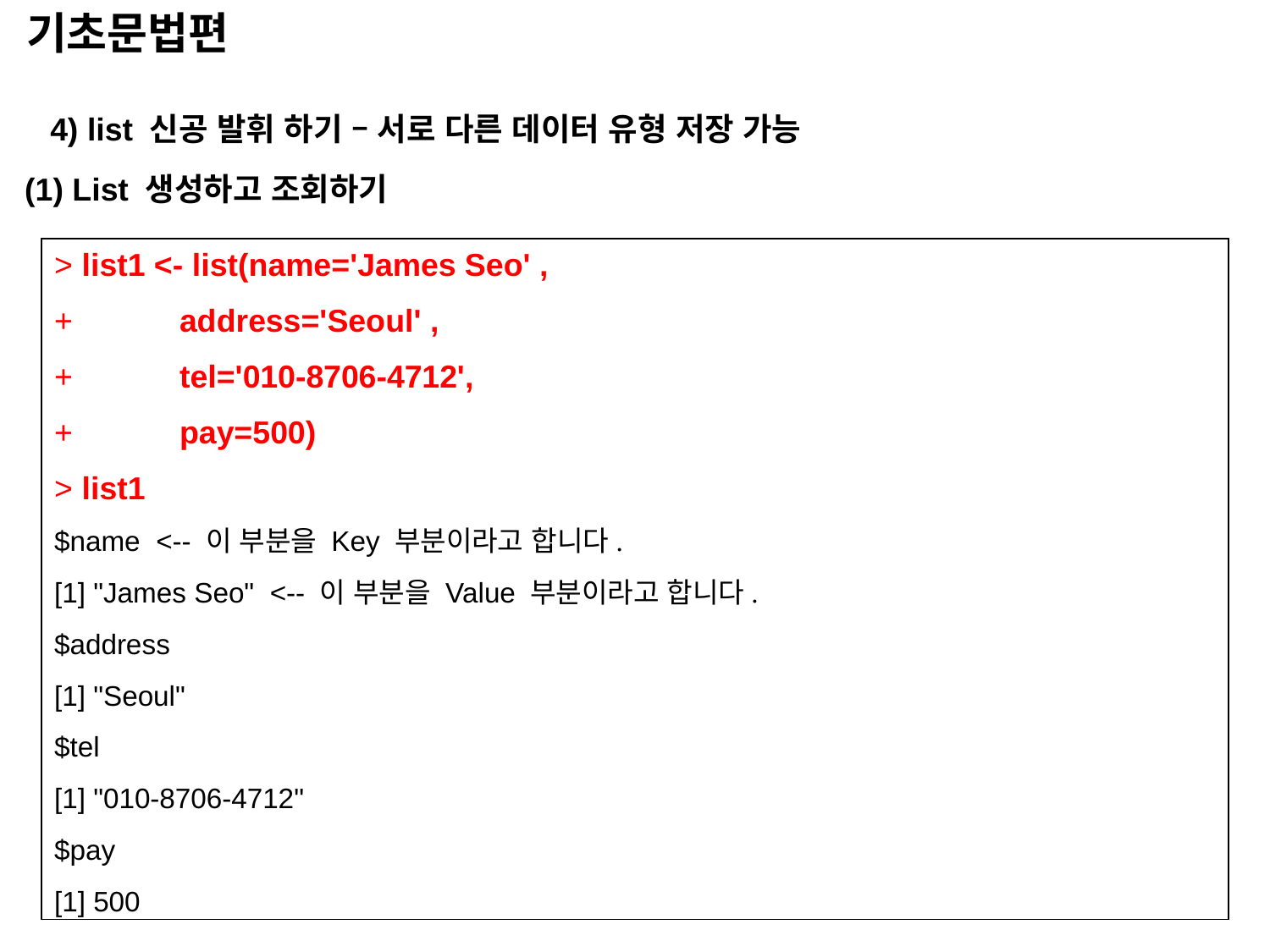

기초문법편
4) list 신공 발휘 하기 – 서로 다른 데이터 유형 저장 가능
(1) List 생성하고 조회하기
> list1 <- list(name='James Seo' ,
+            address='Seoul' ,
+            tel='010-8706-4712',
+            pay=500)
> list1
$name  <-- 이 부분을 Key 부분이라고 합니다.
[1] "James Seo"  <-- 이 부분을 Value 부분이라고 합니다.
$address
[1] "Seoul"
$tel
[1] "010-8706-4712"
$pay
[1] 500